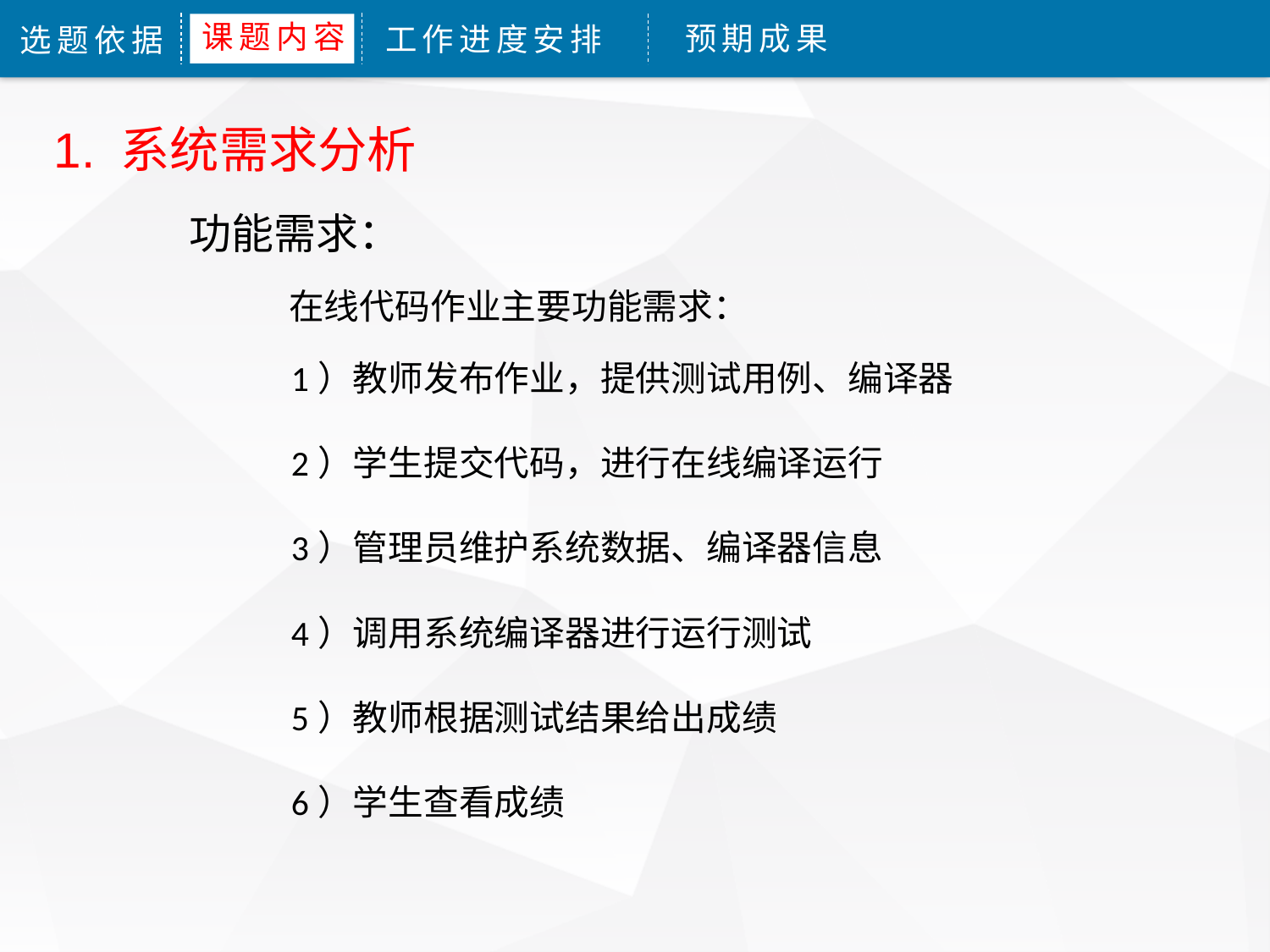

课题内容
预期成果
工作进度安排
选题依据

1. 系统需求分析
功能需求：
在线代码作业主要功能需求：

1）教师发布作业，提供测试用例、编译器

2）学生提交代码，进行在线编译运行

3）管理员维护系统数据、编译器信息

4）调用系统编译器进行运行测试

5）教师根据测试结果给出成绩

6）学生查看成绩